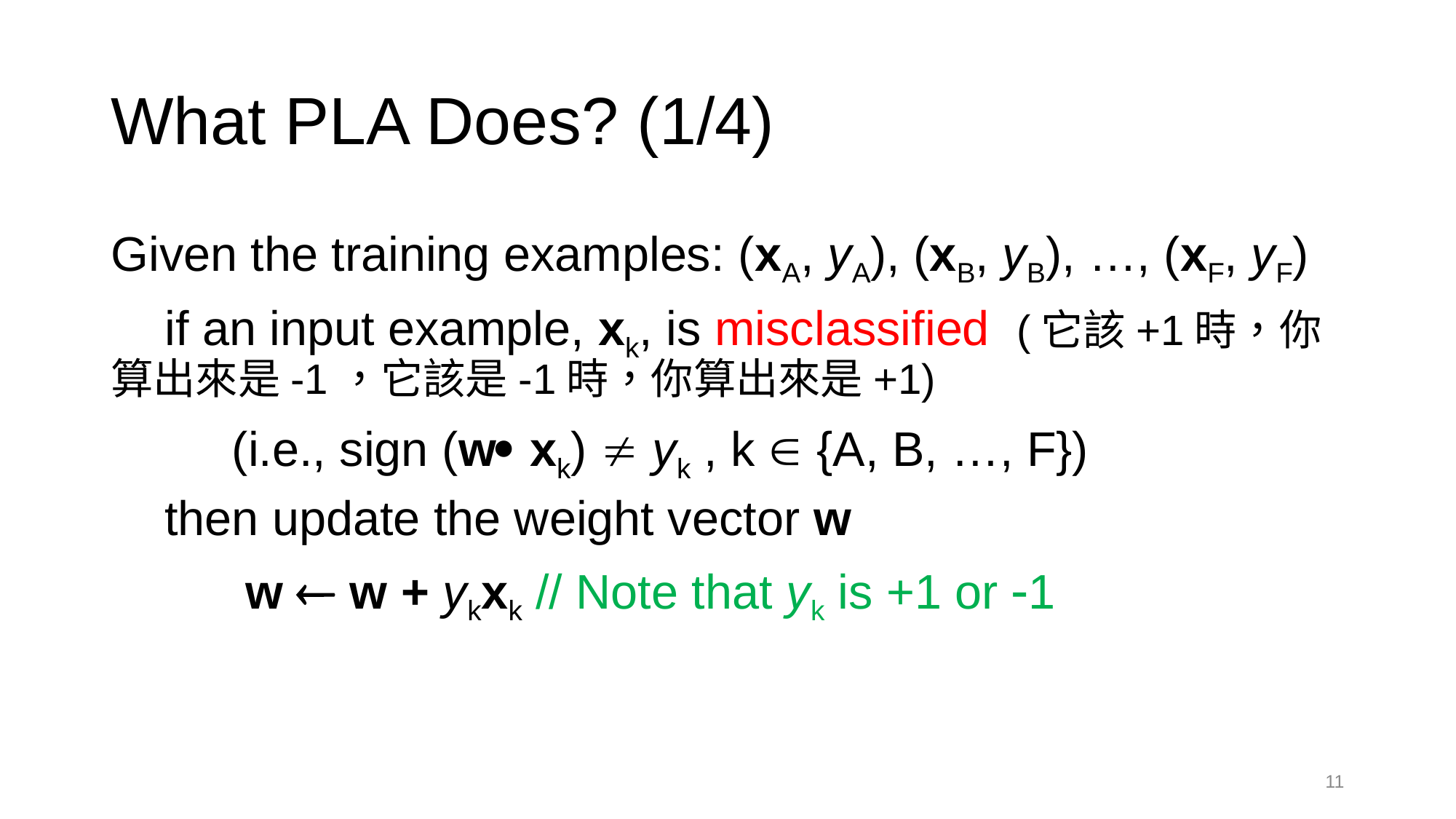

# What PLA Does? (1/4)
Given the training examples: (xA, yA), (xB, yB), …, (xF, yF)
    if an input example, xk, is misclassified  (它該+1時，你算出來是-1，它該是-1時，你算出來是+1)
         (i.e., sign (w• xk) ≠ yk , k ∈ {A, B, …, F})
    then update the weight vector w
          w ← w + ykxk // Note that yk is +1 or −1

11